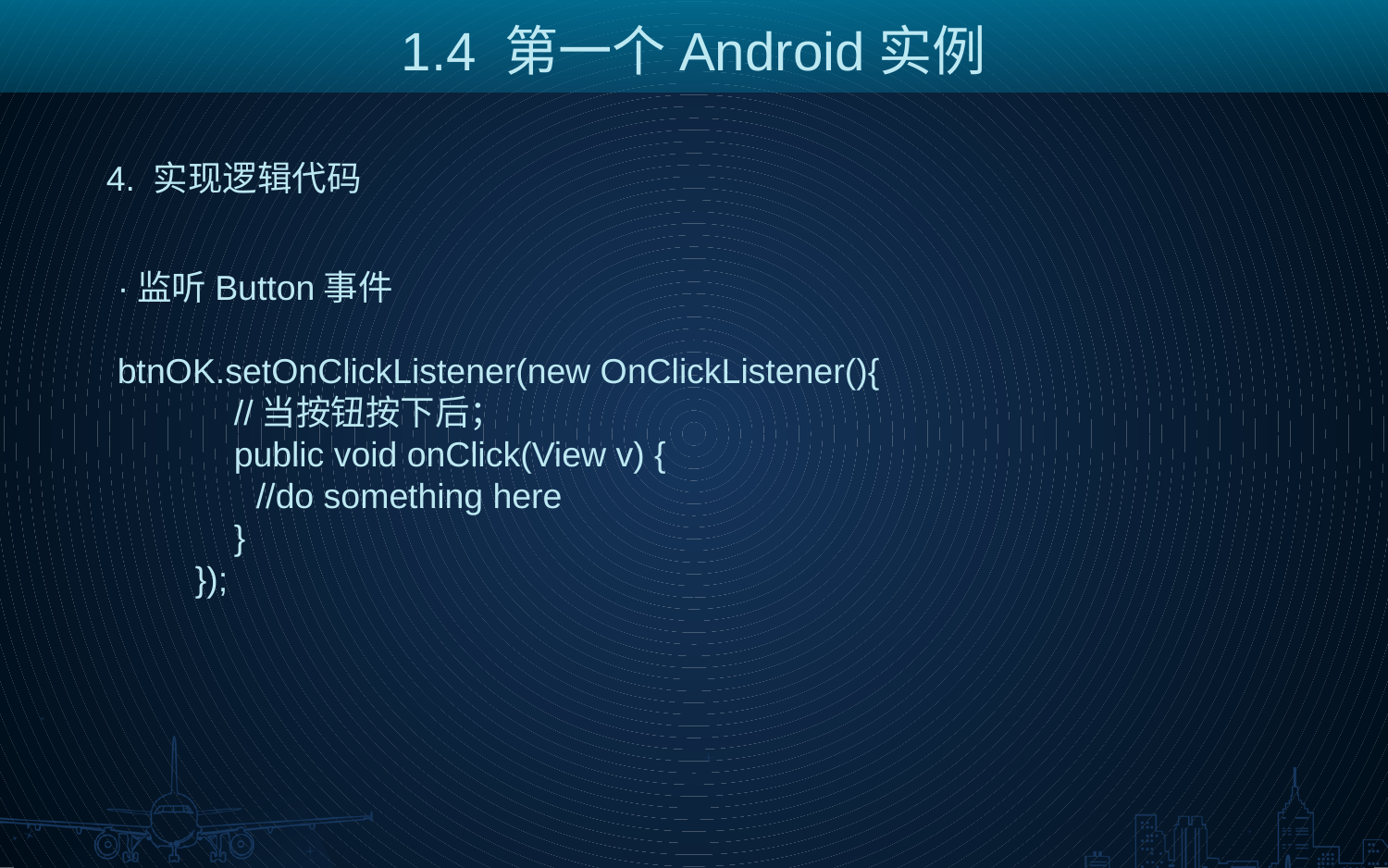

1.4 第一个Android实例
4. 实现逻辑代码
·监听Button事件

btnOK.setOnClickListener(new OnClickListener(){
            //当按钮按下后；
            public void onClick(View v) {
	//do something here
            }
        });